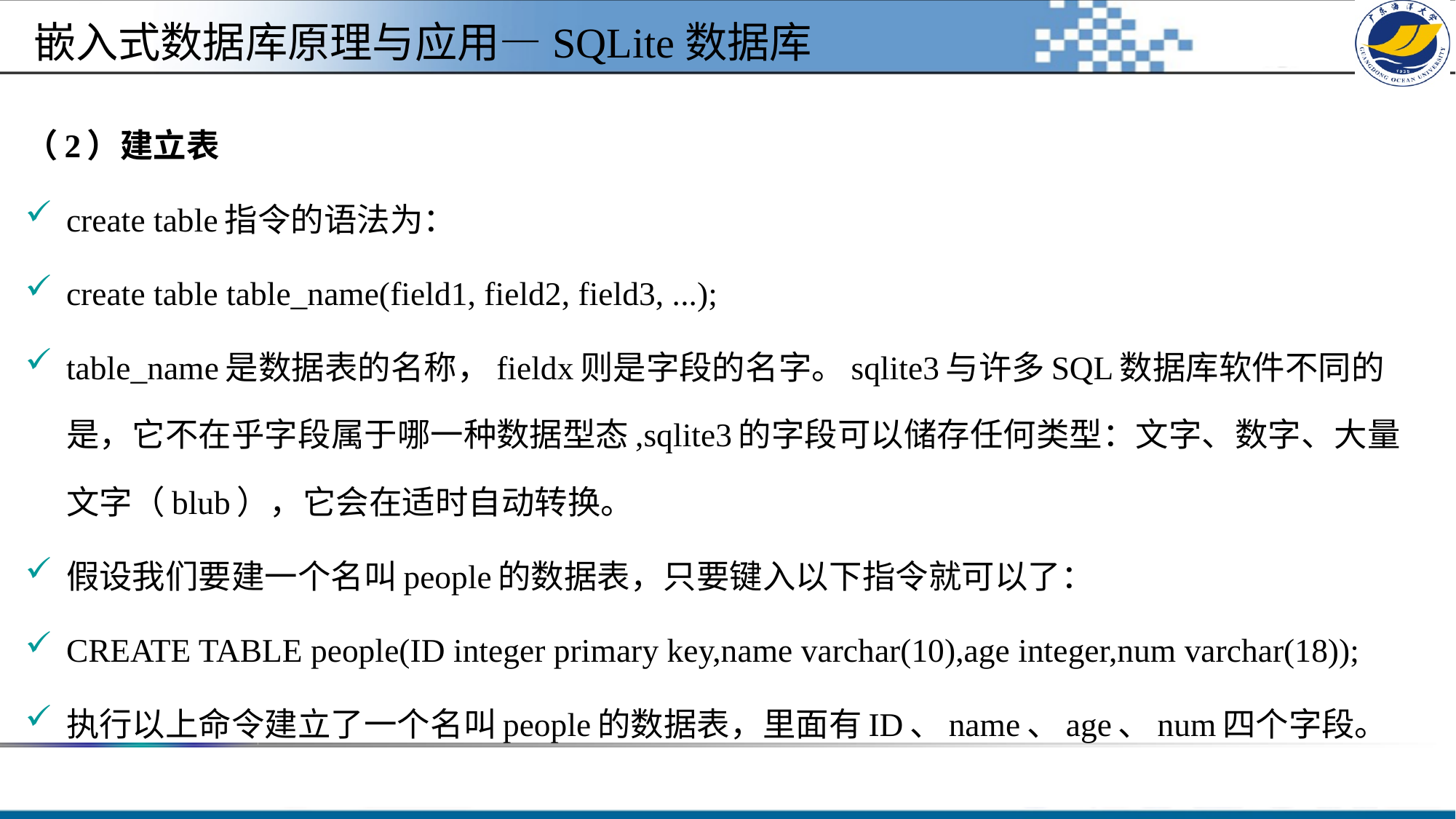

#
嵌入式数据库原理与应用—SQLite数据库
（2）建立表
create table指令的语法为：
create table table_name(field1, field2, field3, ...);
table_name是数据表的名称，fieldx则是字段的名字。sqlite3与许多SQL数据库软件不同的是，它不在乎字段属于哪一种数据型态,sqlite3的字段可以储存任何类型：文字、数字、大量文字（blub），它会在适时自动转换。
假设我们要建一个名叫people的数据表，只要键入以下指令就可以了：
CREATE TABLE people(ID integer primary key,name varchar(10),age integer,num varchar(18));
执行以上命令建立了一个名叫people的数据表，里面有ID、name、age、num四个字段。